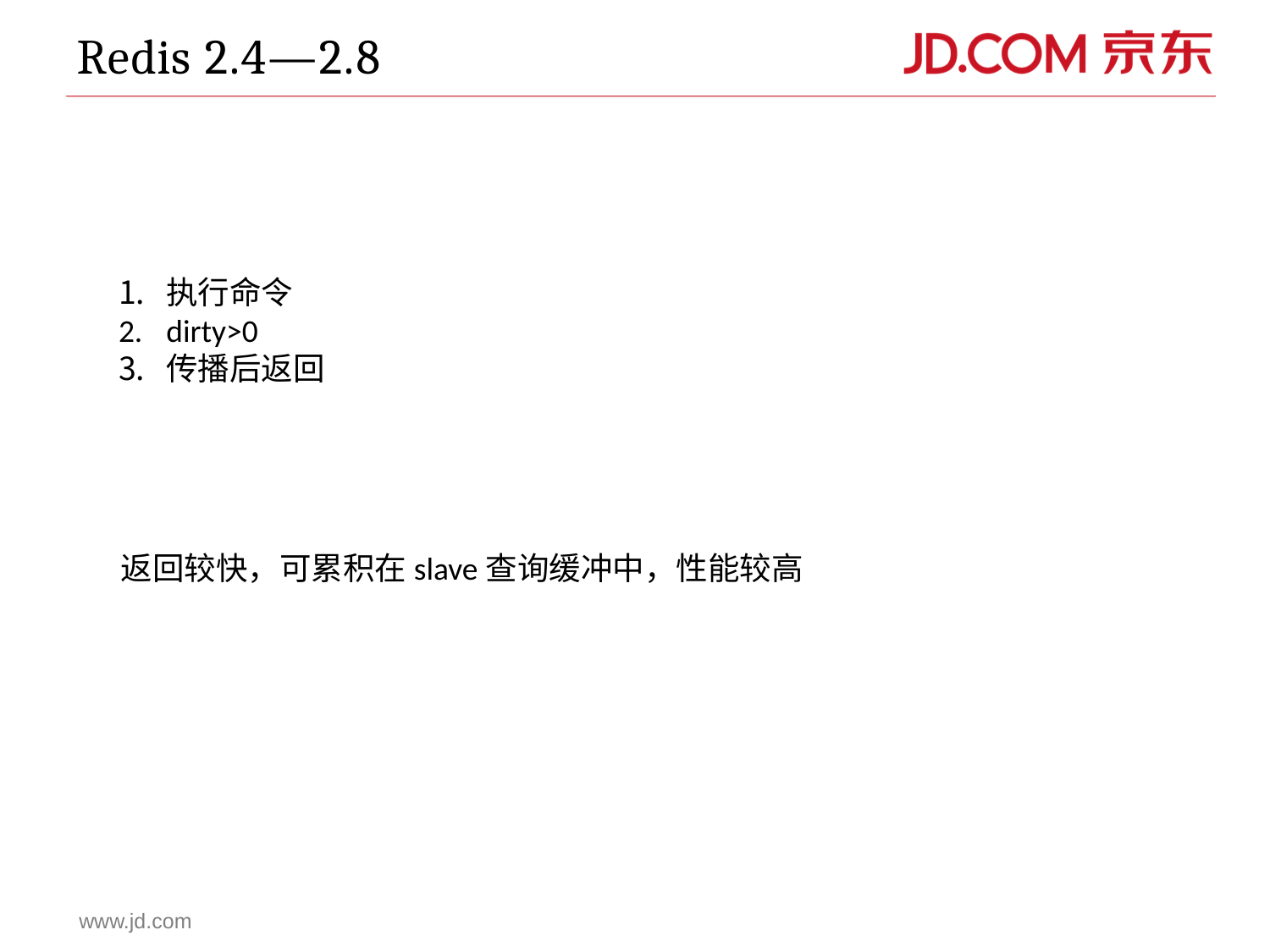

# Redis 2.4—2.8
执行命令
dirty>0
传播后返回
返回较快，可累积在slave查询缓冲中，性能较高